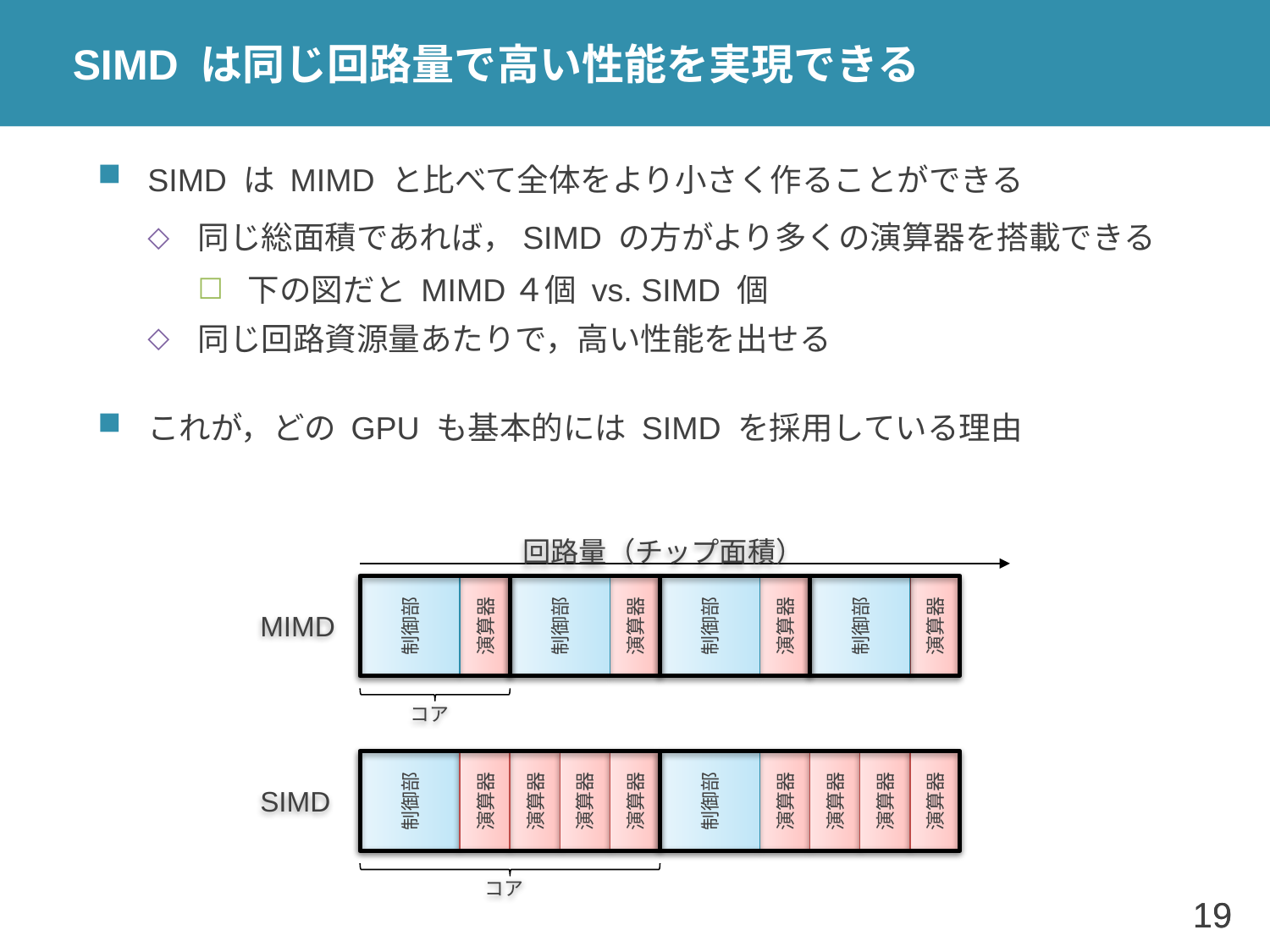

# SIMD は同じ回路量で高い性能を実現できる
SIMD は MIMD と比べて全体をより小さく作ることができる
同じ総面積であれば，SIMD の方がより多くの演算器を搭載できる
下の図だと MIMD４個 vs. SIMD 個
同じ回路資源量あたりで，高い性能を出せる
これが，どの GPU も基本的には SIMD を採用している理由
回路量（チップ面積）

制御部
制御部
制御部
制御部
MIMD
演算器
演算器
演算器
演算器

コア

制御部
制御部
SIMD
演算器
演算器
演算器
演算器
演算器
演算器
演算器
演算器
コア